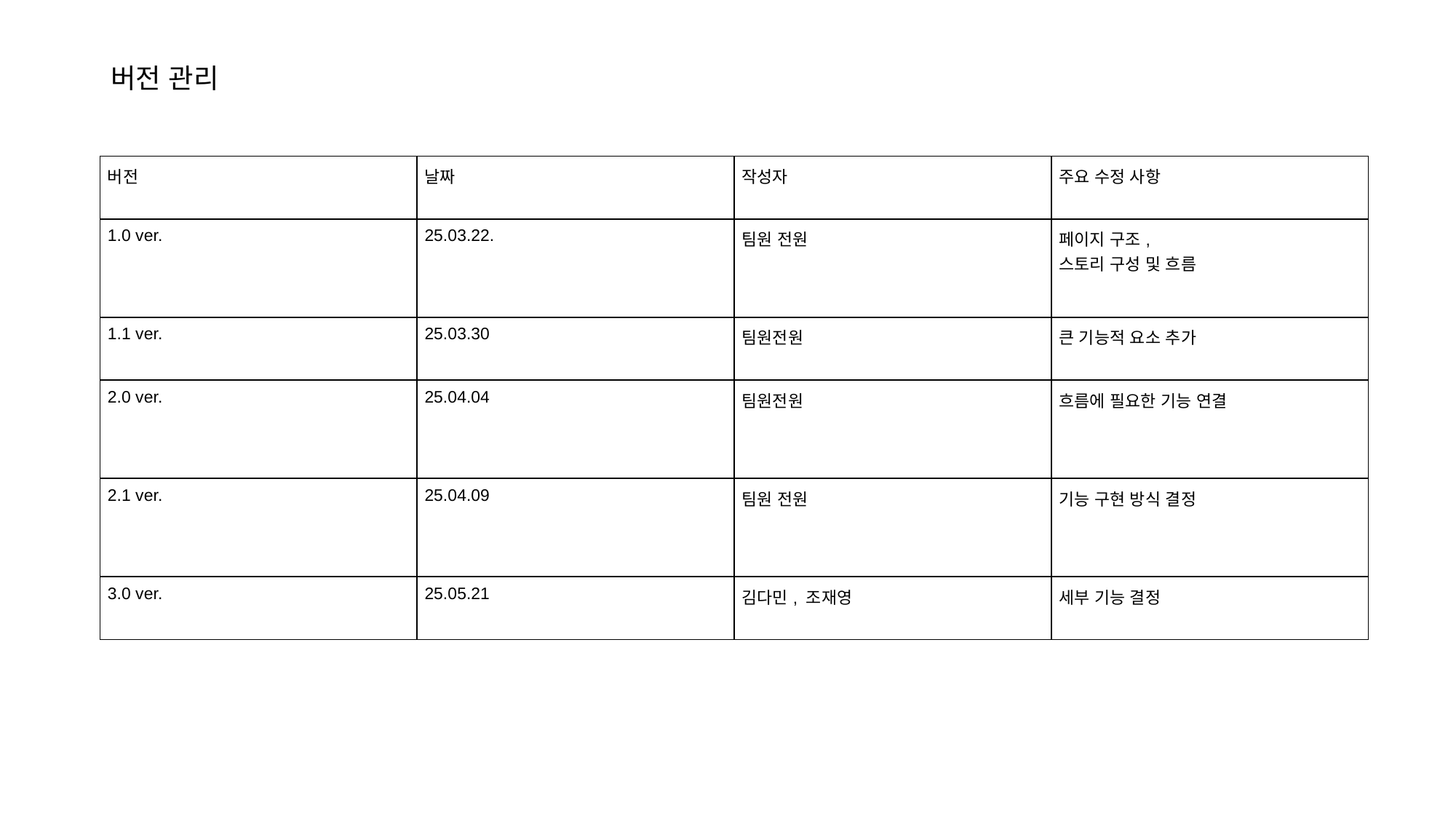

# 버전 관리
| 버전 | 날짜 | 작성자 | 주요 수정 사항 |
| --- | --- | --- | --- |
| 1.0 ver. | 25.03.22. | 팀원 전원 | 페이지 구조, 스토리 구성 및 흐름 |
| 1.1 ver. | 25.03.30 | 팀원전원 | 큰 기능적 요소 추가 |
| 2.0 ver. | 25.04.04 | 팀원전원 | 흐름에 필요한 기능 연결 |
| 2.1 ver. | 25.04.09 | 팀원 전원 | 기능 구현 방식 결정 |
| 3.0 ver. | 25.05.21 | 김다민, 조재영 | 세부 기능 결정 |